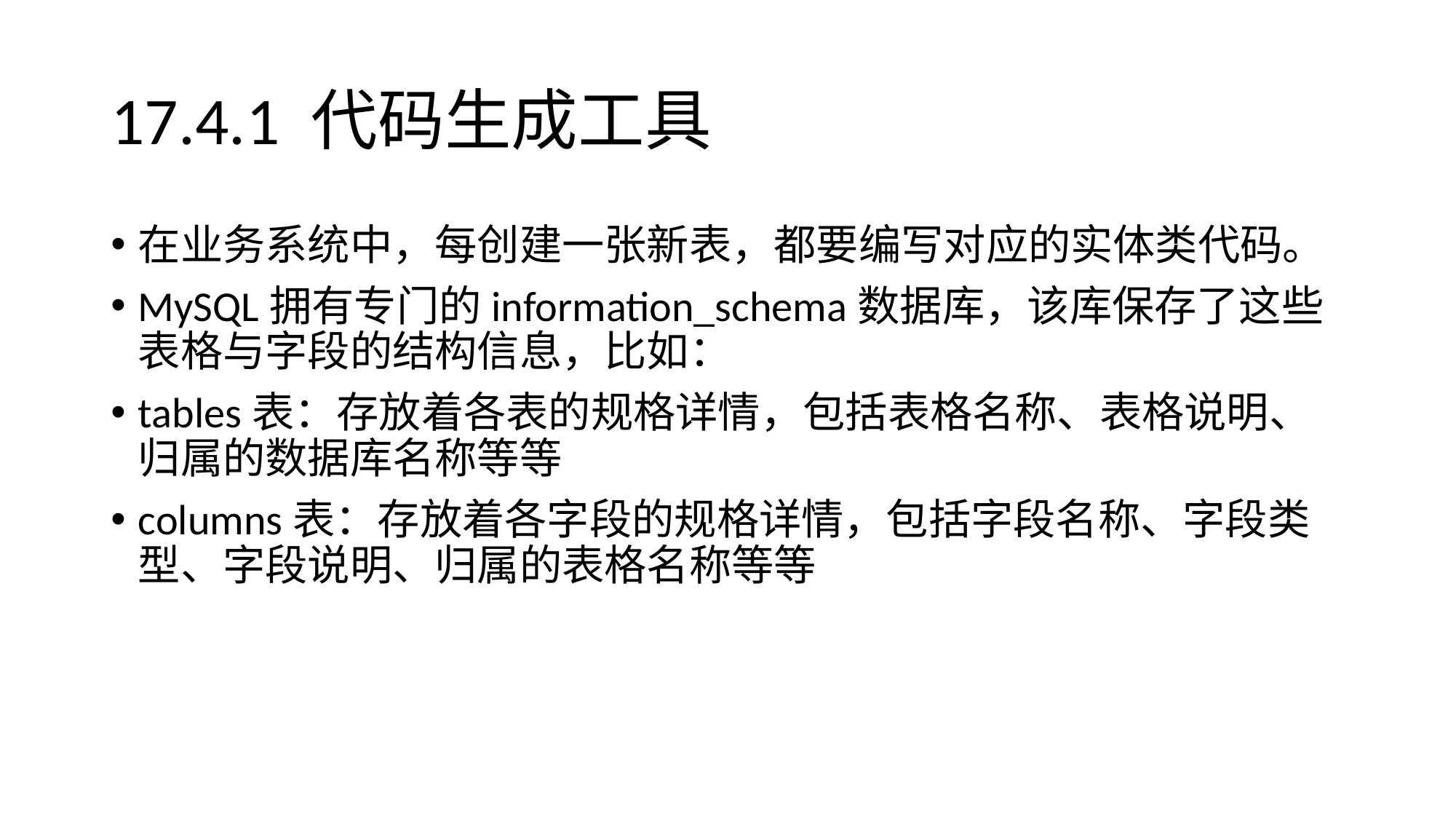

# 17.4.1 代码生成工具
在业务系统中，每创建一张新表，都要编写对应的实体类代码。
MySQL拥有专门的information_schema数据库，该库保存了这些表格与字段的结构信息，比如：
tables表：存放着各表的规格详情，包括表格名称、表格说明、归属的数据库名称等等
columns表：存放着各字段的规格详情，包括字段名称、字段类型、字段说明、归属的表格名称等等